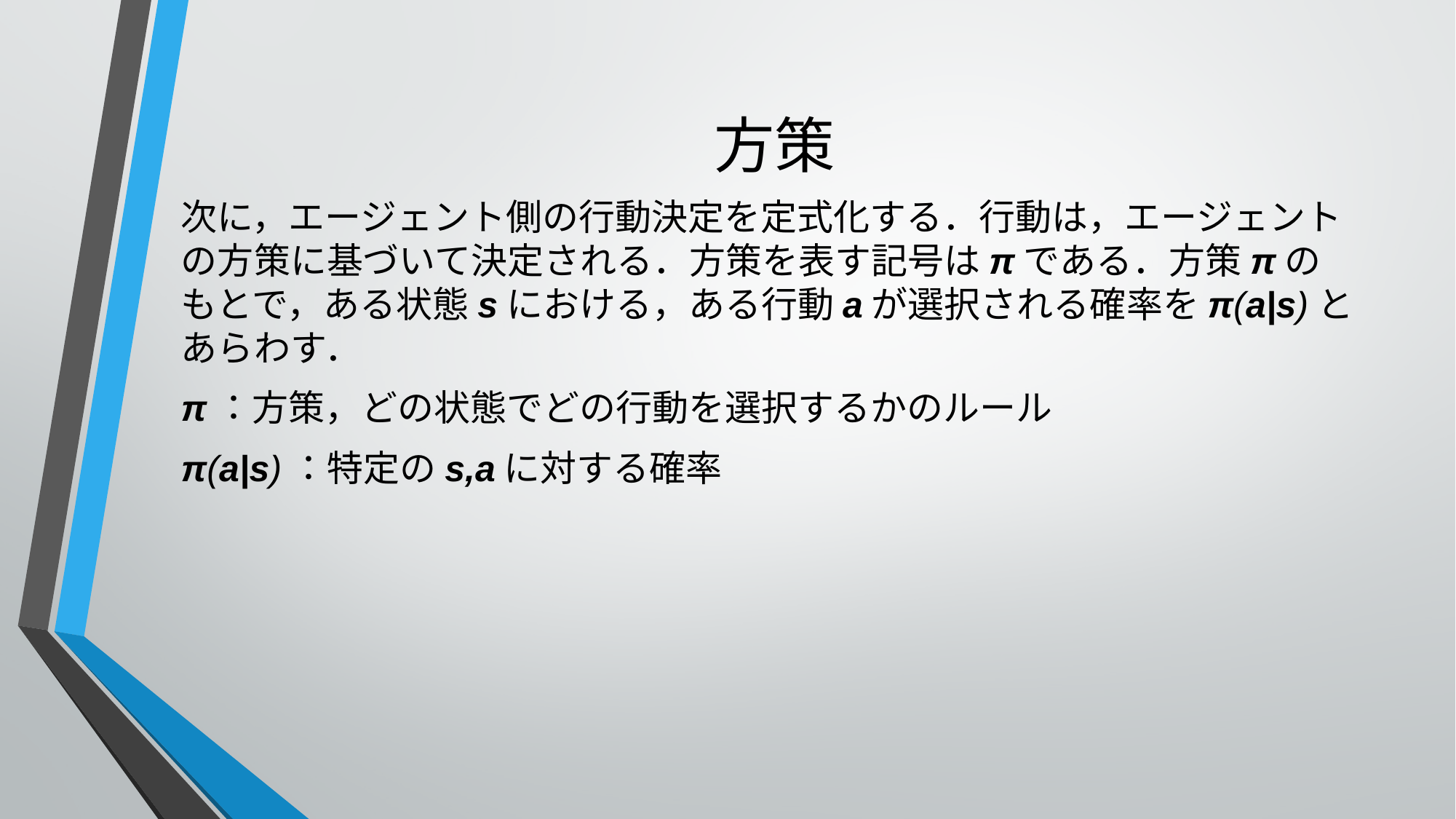

# 方策
次に，エージェント側の行動決定を定式化する．行動は，エージェントの方策に基づいて決定される．方策を表す記号はπである．方策πのもとで，ある状態sにおける，ある行動aが選択される確率をπ(a|s)とあらわす．
π：方策，どの状態でどの行動を選択するかのルール
π(a|s)：特定のs,aに対する確率